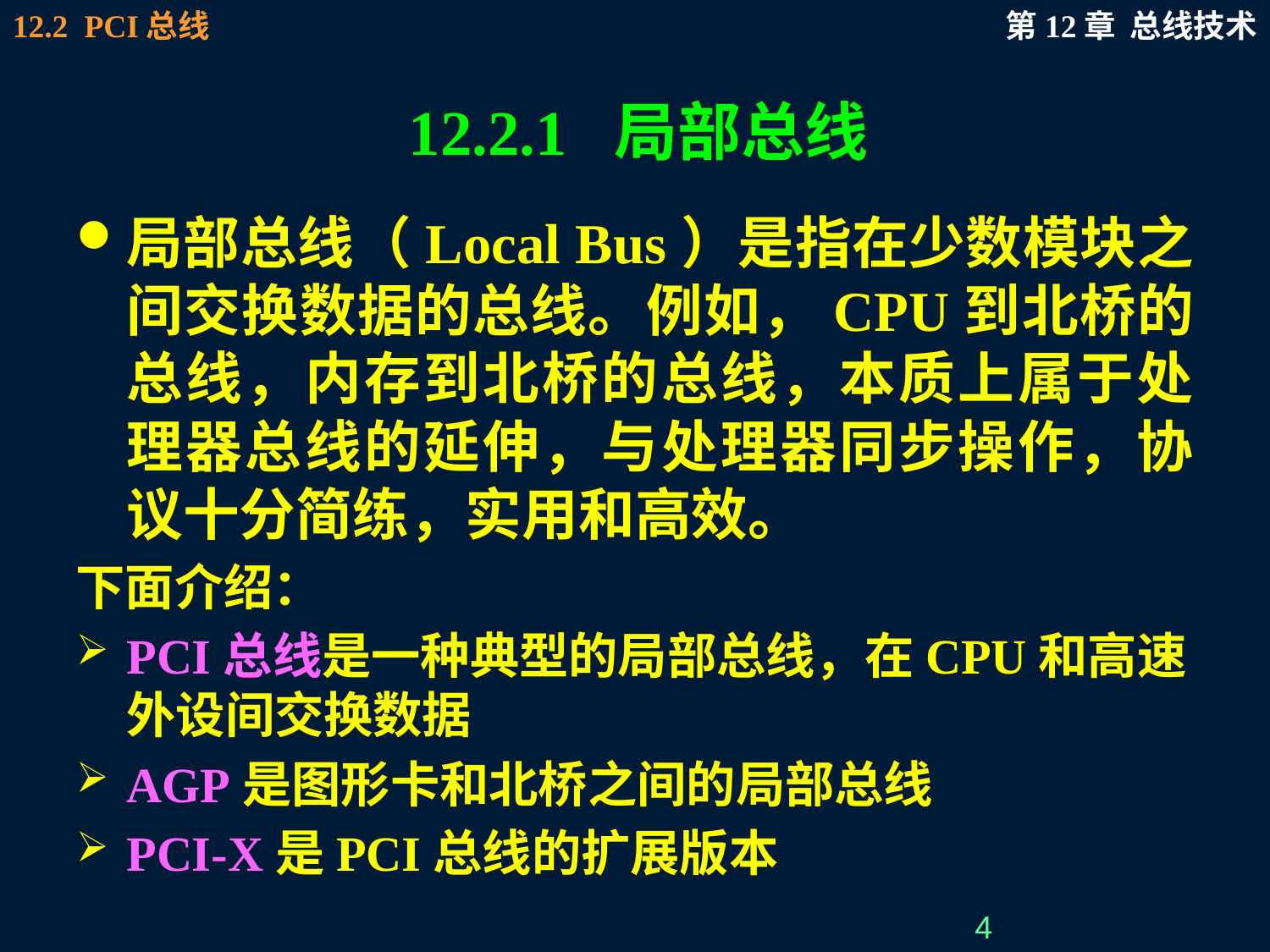

# 12.2.1  局部总线
局部总线（Local Bus）是指在少数模块之间交换数据的总线。例如，CPU到北桥的总线，内存到北桥的总线，本质上属于处理器总线的延伸，与处理器同步操作，协议十分简练，实用和高效。
下面介绍：
PCI总线是一种典型的局部总线，在CPU和高速外设间交换数据
AGP是图形卡和北桥之间的局部总线
PCI-X是PCI总线的扩展版本